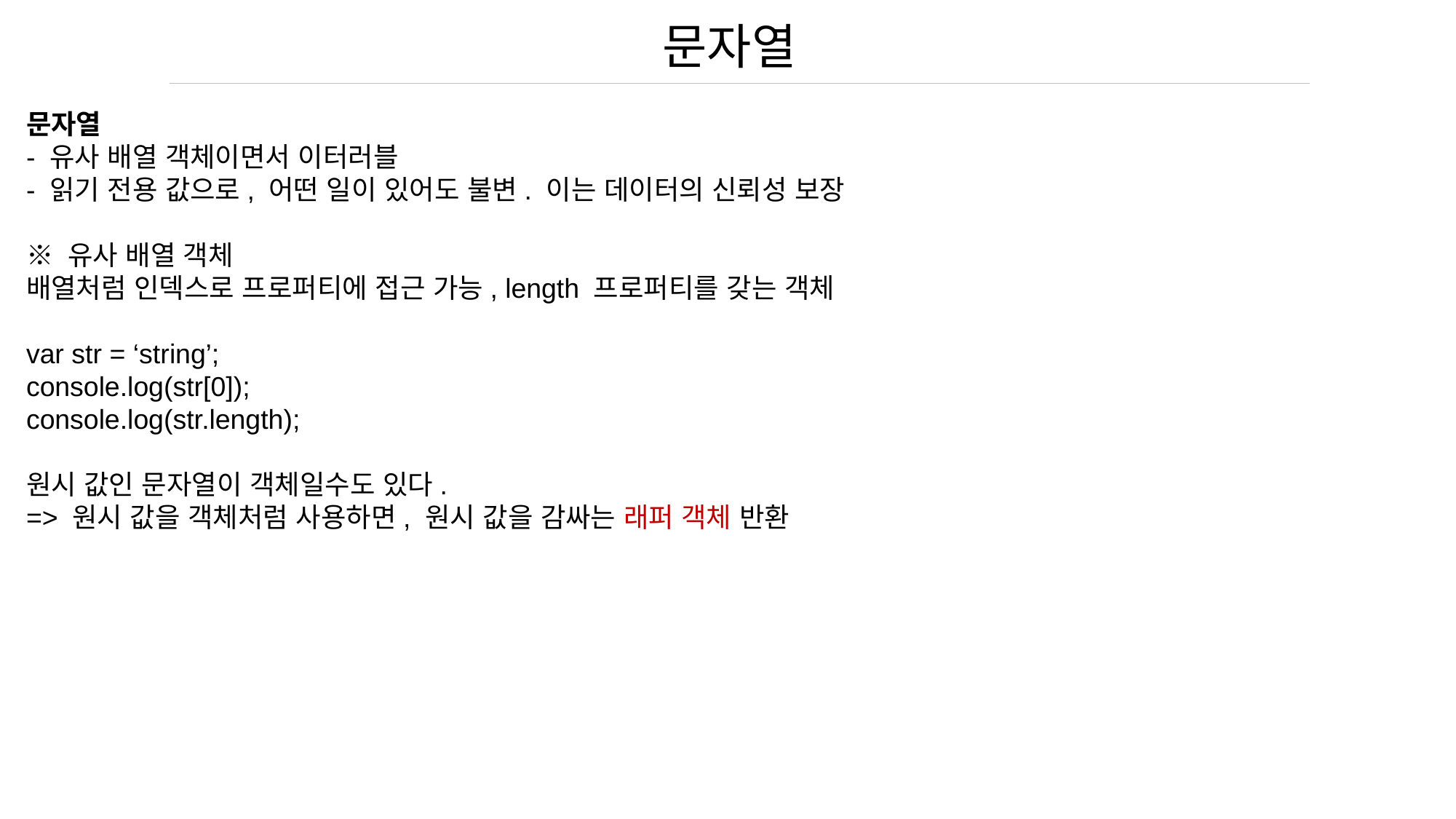

문자열
문자열
- 유사 배열 객체이면서 이터러블
- 읽기 전용 값으로, 어떤 일이 있어도 불변. 이는 데이터의 신뢰성 보장

※ 유사 배열 객체
배열처럼 인덱스로 프로퍼티에 접근 가능, length 프로퍼티를 갖는 객체

var str = ‘string’;
console.log(str[0]);
console.log(str.length);

원시 값인 문자열이 객체일수도 있다.
=> 원시 값을 객체처럼 사용하면, 원시 값을 감싸는 래퍼 객체 반환